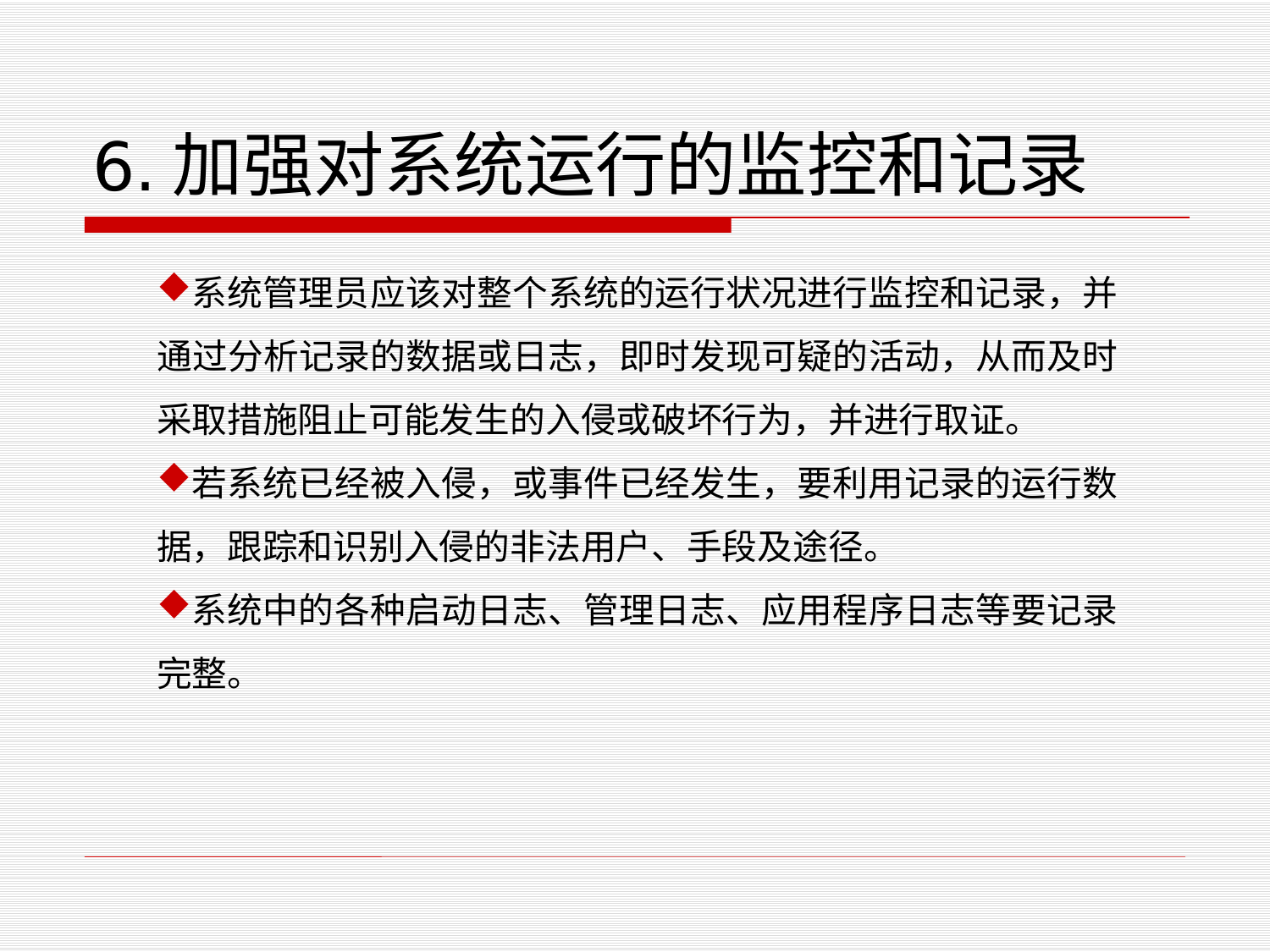

# 6.加强对系统运行的监控和记录
系统管理员应该对整个系统的运行状况进行监控和记录，并通过分析记录的数据或日志，即时发现可疑的活动，从而及时采取措施阻止可能发生的入侵或破坏行为，并进行取证。
若系统已经被入侵，或事件已经发生，要利用记录的运行数据，跟踪和识别入侵的非法用户、手段及途径。
系统中的各种启动日志、管理日志、应用程序日志等要记录完整。